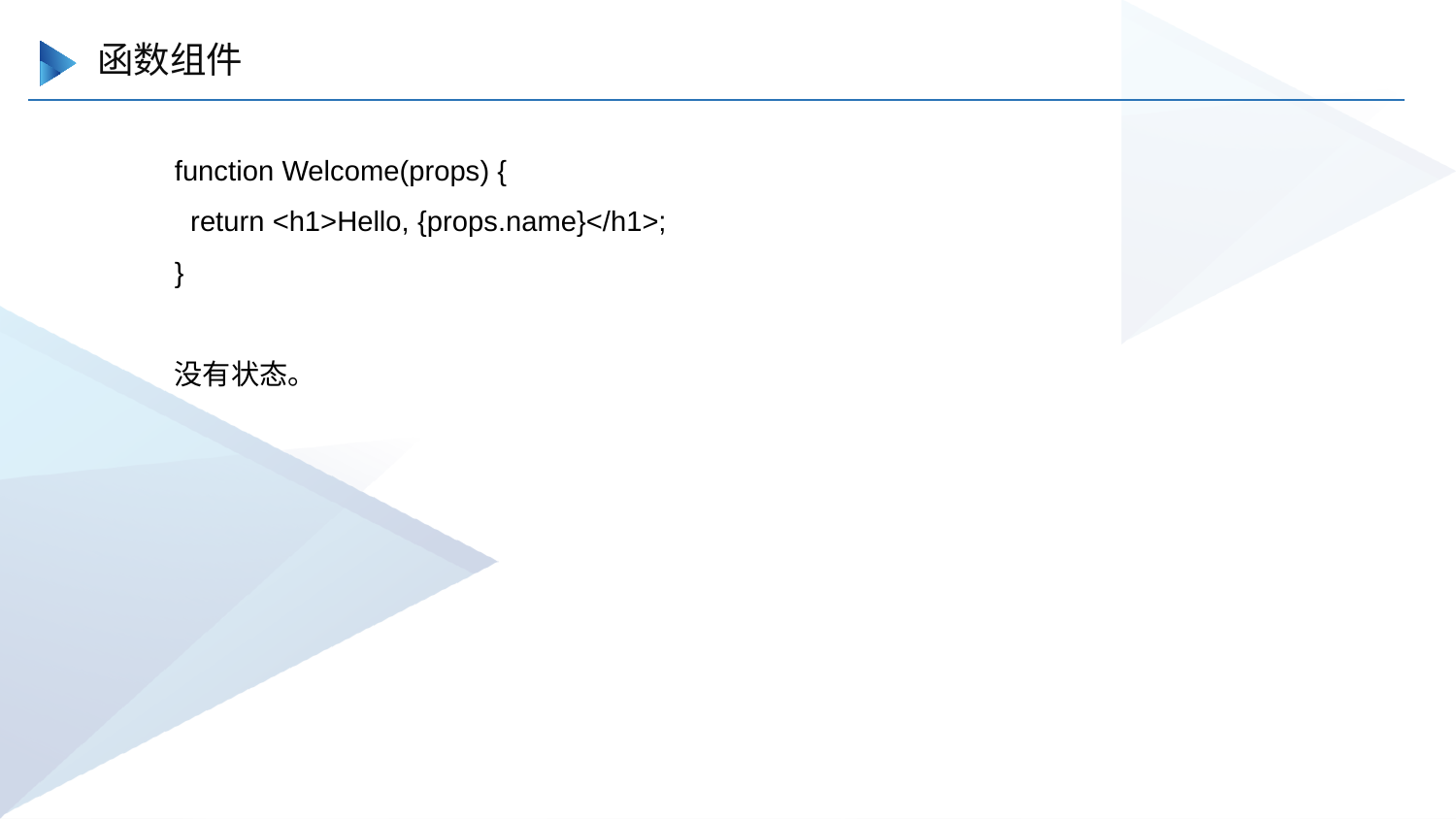

函数组件
function Welcome(props) {
  return <h1>Hello, {props.name}</h1>;
}

没有状态。